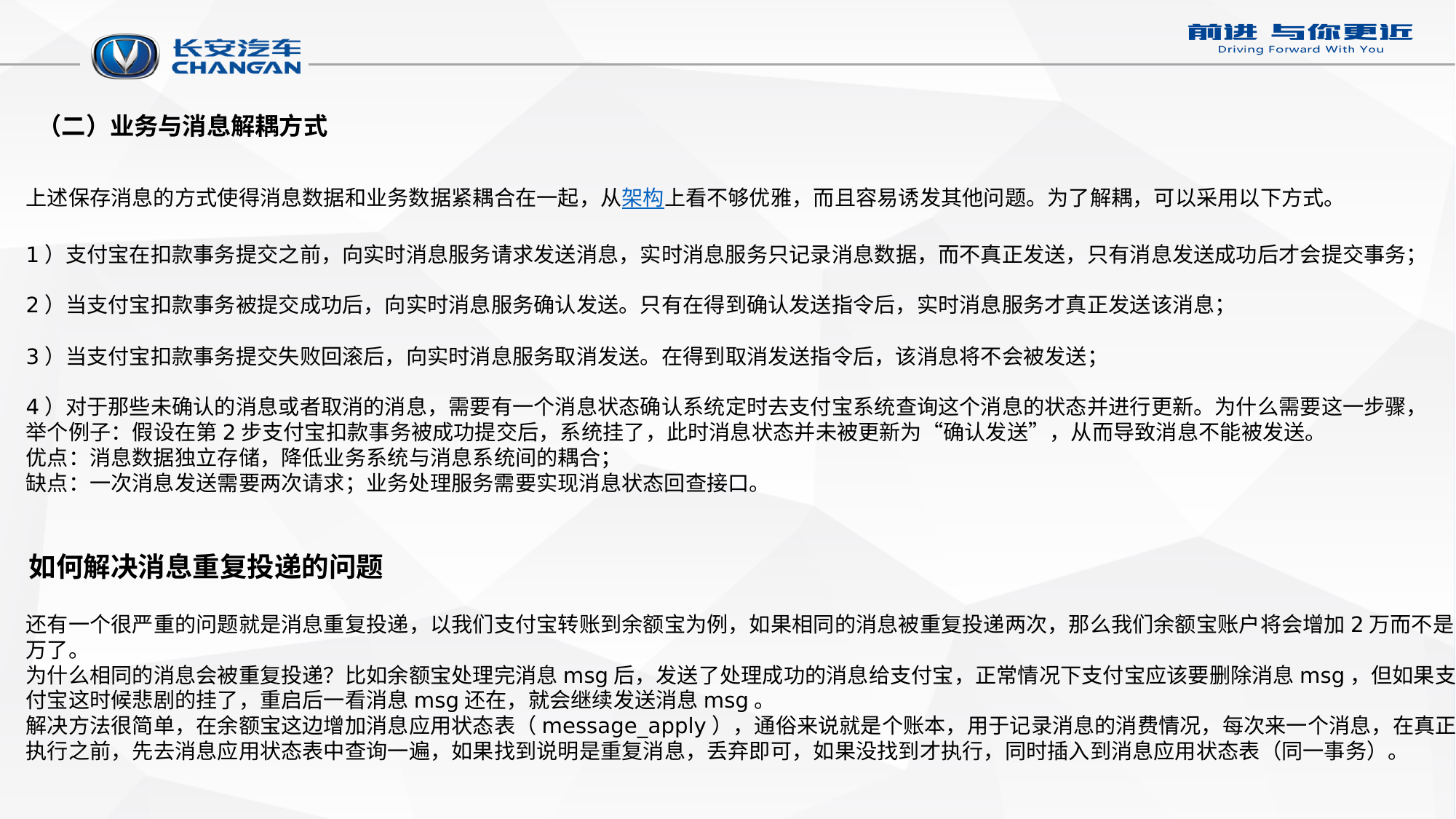

（二）业务与消息解耦方式
上述保存消息的方式使得消息数据和业务数据紧耦合在一起，从架构上看不够优雅，而且容易诱发其他问题。为了解耦，可以采用以下方式。

1）支付宝在扣款事务提交之前，向实时消息服务请求发送消息，实时消息服务只记录消息数据，而不真正发送，只有消息发送成功后才会提交事务；

2）当支付宝扣款事务被提交成功后，向实时消息服务确认发送。只有在得到确认发送指令后，实时消息服务才真正发送该消息；

3）当支付宝扣款事务提交失败回滚后，向实时消息服务取消发送。在得到取消发送指令后，该消息将不会被发送；

4）对于那些未确认的消息或者取消的消息，需要有一个消息状态确认系统定时去支付宝系统查询这个消息的状态并进行更新。为什么需要这一步骤，举个例子：假设在第2步支付宝扣款事务被成功提交后，系统挂了，此时消息状态并未被更新为“确认发送”，从而导致消息不能被发送。
优点：消息数据独立存储，降低业务系统与消息系统间的耦合；
缺点：一次消息发送需要两次请求；业务处理服务需要实现消息状态回查接口。
如何解决消息重复投递的问题
还有一个很严重的问题就是消息重复投递，以我们支付宝转账到余额宝为例，如果相同的消息被重复投递两次，那么我们余额宝账户将会增加2万而不是1万了。
为什么相同的消息会被重复投递？比如余额宝处理完消息msg后，发送了处理成功的消息给支付宝，正常情况下支付宝应该要删除消息msg，但如果支付宝这时候悲剧的挂了，重启后一看消息msg还在，就会继续发送消息msg。
解决方法很简单，在余额宝这边增加消息应用状态表（message_apply），通俗来说就是个账本，用于记录消息的消费情况，每次来一个消息，在真正执行之前，先去消息应用状态表中查询一遍，如果找到说明是重复消息，丢弃即可，如果没找到才执行，同时插入到消息应用状态表（同一事务）。